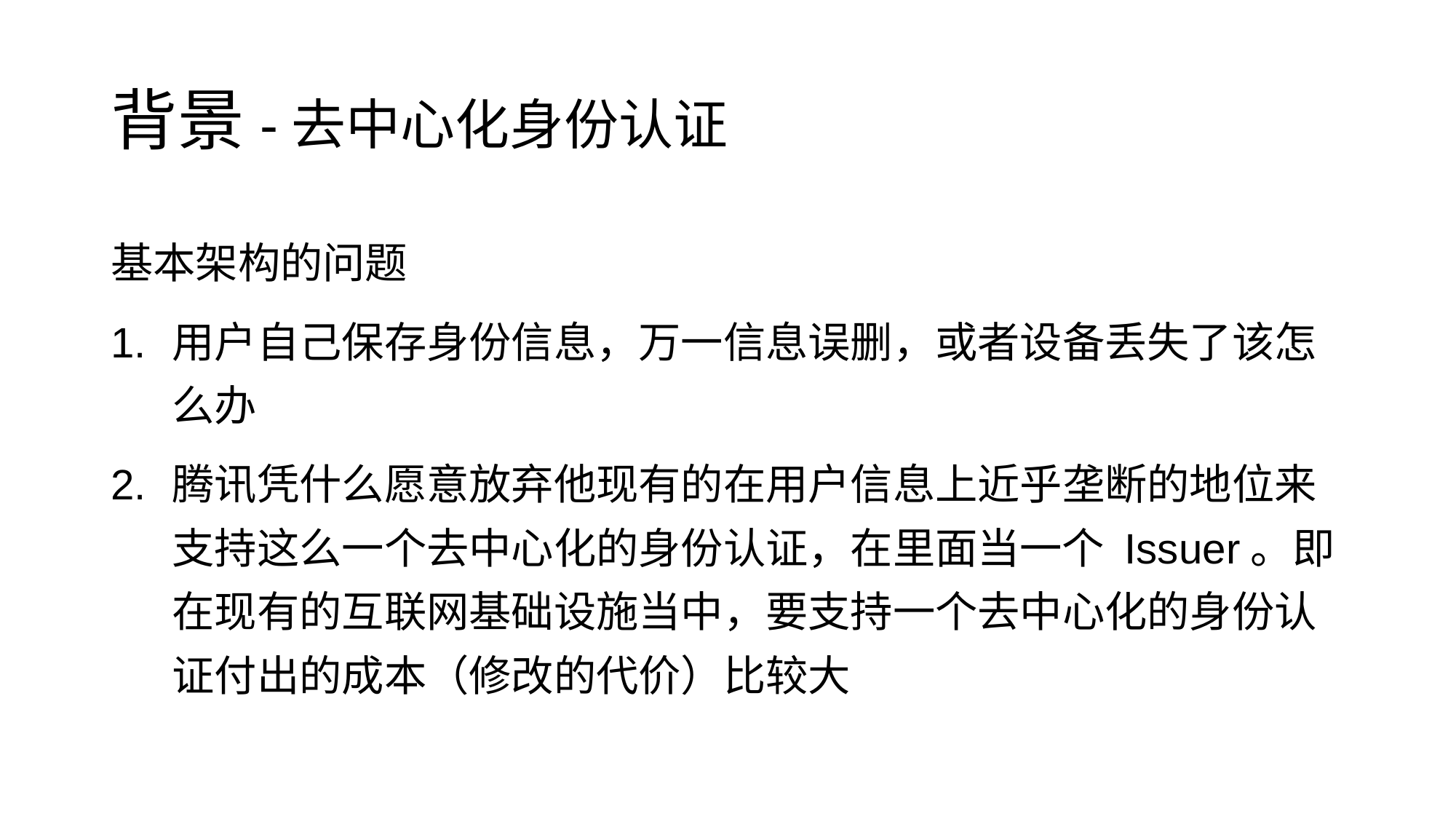

# 背景-去中心化身份认证
基本架构的问题
用户自己保存身份信息，万一信息误删，或者设备丢失了该怎么办
腾讯凭什么愿意放弃他现有的在用户信息上近乎垄断的地位来支持这么一个去中心化的身份认证，在里面当一个 Issuer。即在现有的互联网基础设施当中，要支持一个去中心化的身份认证付出的成本（修改的代价）比较大